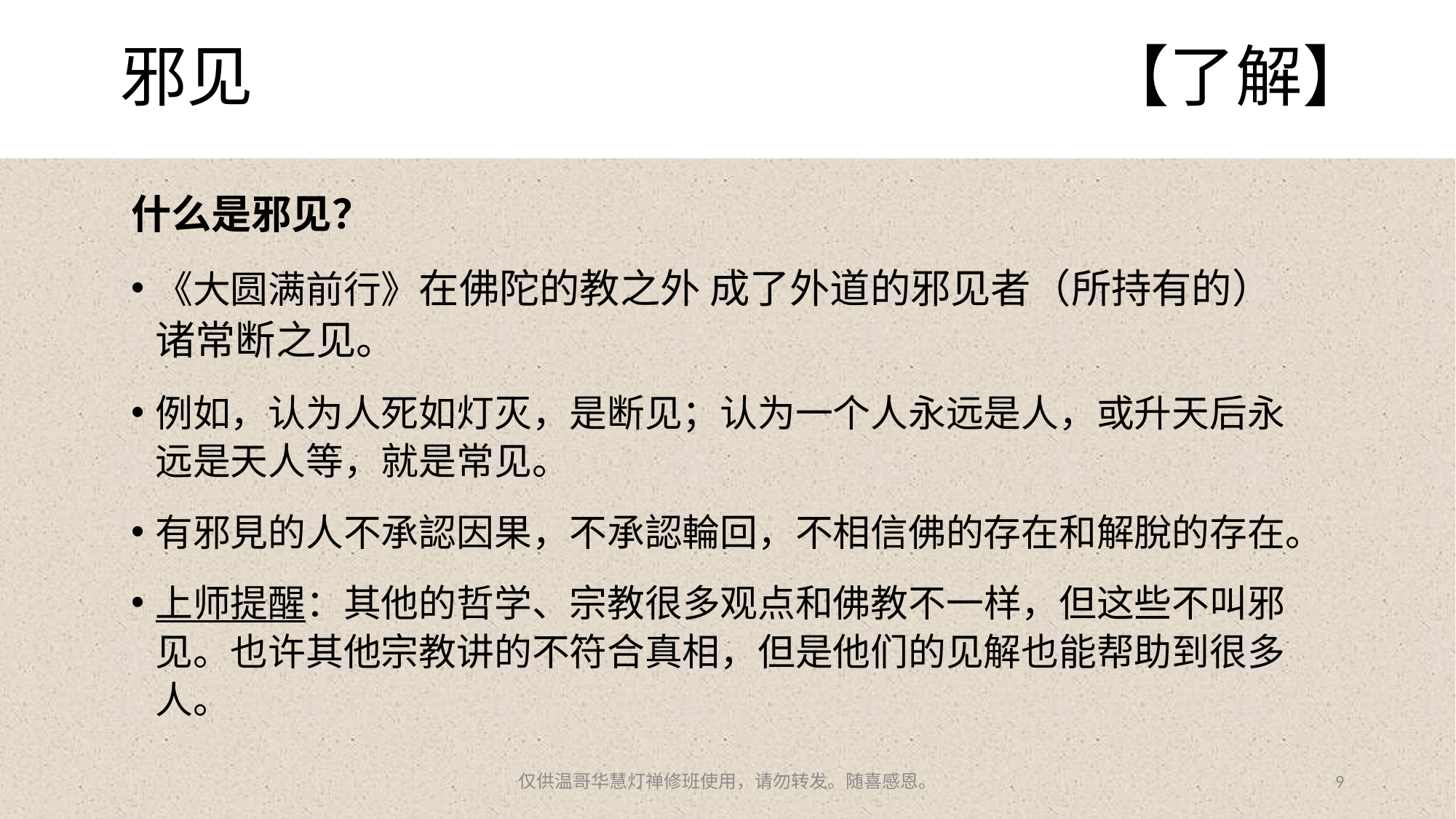

# 邪见								【了解】
什么是邪见？
《大圆满前行》在佛陀的教之外 成了外道的邪见者（所持有的）诸常断之见。
例如，认为人死如灯灭，是断见；认为一个人永远是人，或升天后永远是天人等，就是常见。
有邪見的人不承認因果，不承認輪回，不相信佛的存在和解脫的存在。
上师提醒：其他的哲学、宗教很多观点和佛教不一样，但这些不叫邪见。也许其他宗教讲的不符合真相，但是他们的见解也能帮助到很多人。
仅供温哥华慧灯禅修班使用，请勿转发。随喜感恩。
9